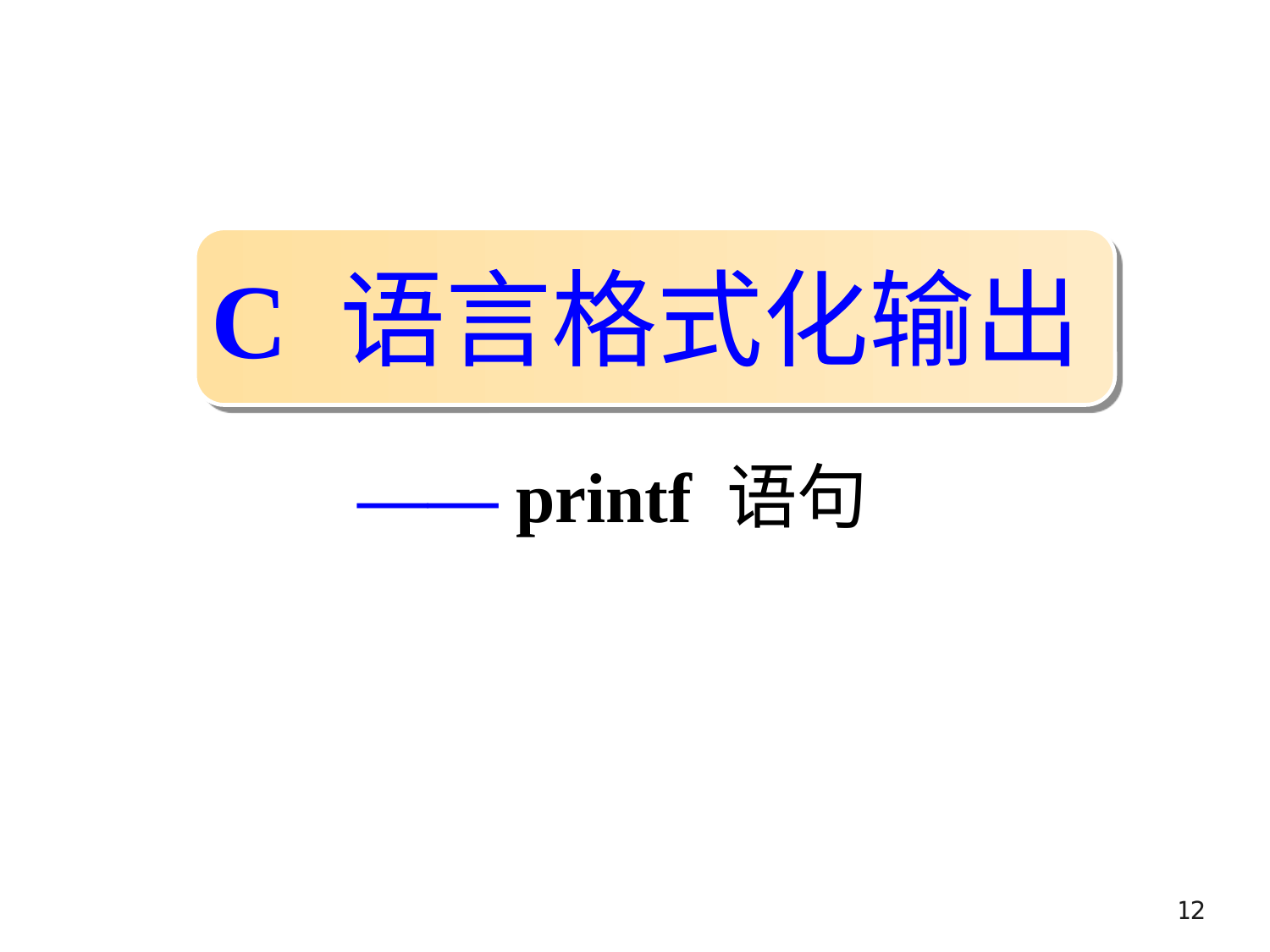

# C 语言格式化输出
—— printf 语句
12